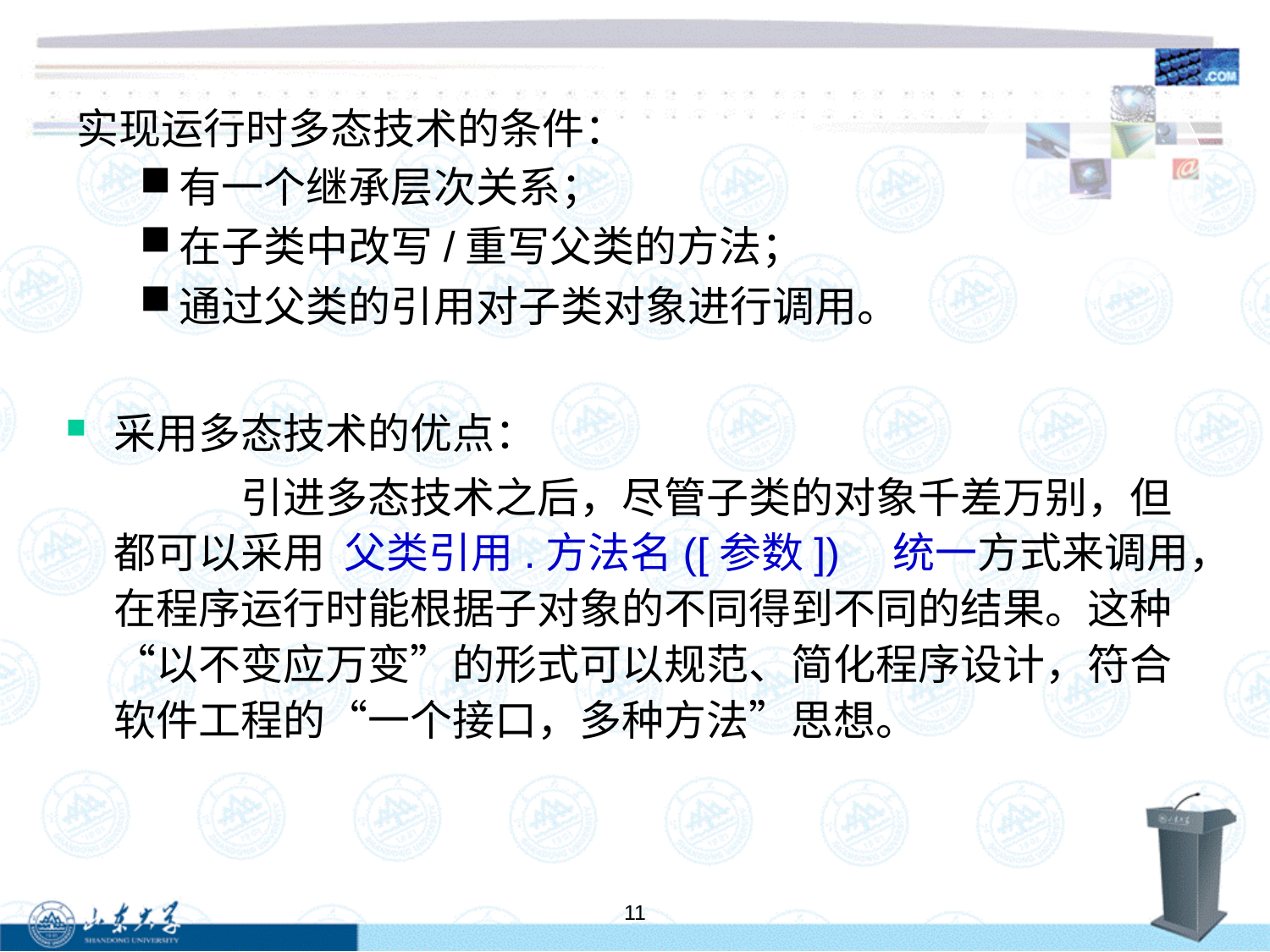

实现运行时多态技术的条件：
有一个继承层次关系；
在子类中改写/重写父类的方法；
通过父类的引用对子类对象进行调用。
采用多态技术的优点：
		引进多态技术之后，尽管子类的对象千差万别，但都可以采用  父类引用.方法名([参数])　统一方式来调用，在程序运行时能根据子对象的不同得到不同的结果。这种“以不变应万变”的形式可以规范、简化程序设计，符合软件工程的“一个接口，多种方法”思想。

11